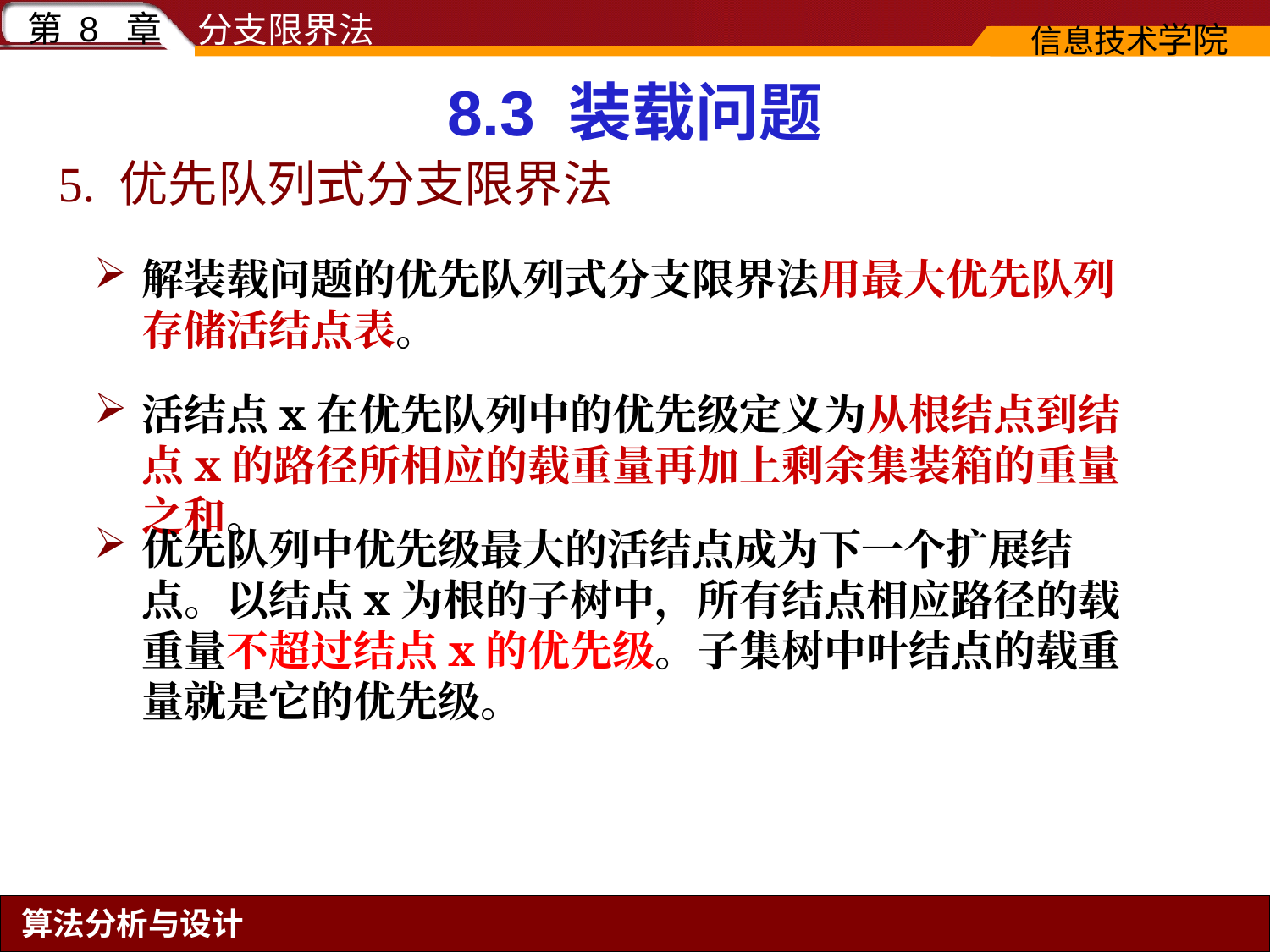

# 8.3 装载问题
5. 优先队列式分支限界法
解装载问题的优先队列式分支限界法用最大优先队列存储活结点表。
活结点x在优先队列中的优先级定义为从根结点到结点x的路径所相应的载重量再加上剩余集装箱的重量之和。
优先队列中优先级最大的活结点成为下一个扩展结点。以结点x为根的子树中，所有结点相应路径的载重量不超过结点x的优先级。子集树中叶结点的载重量就是它的优先级。